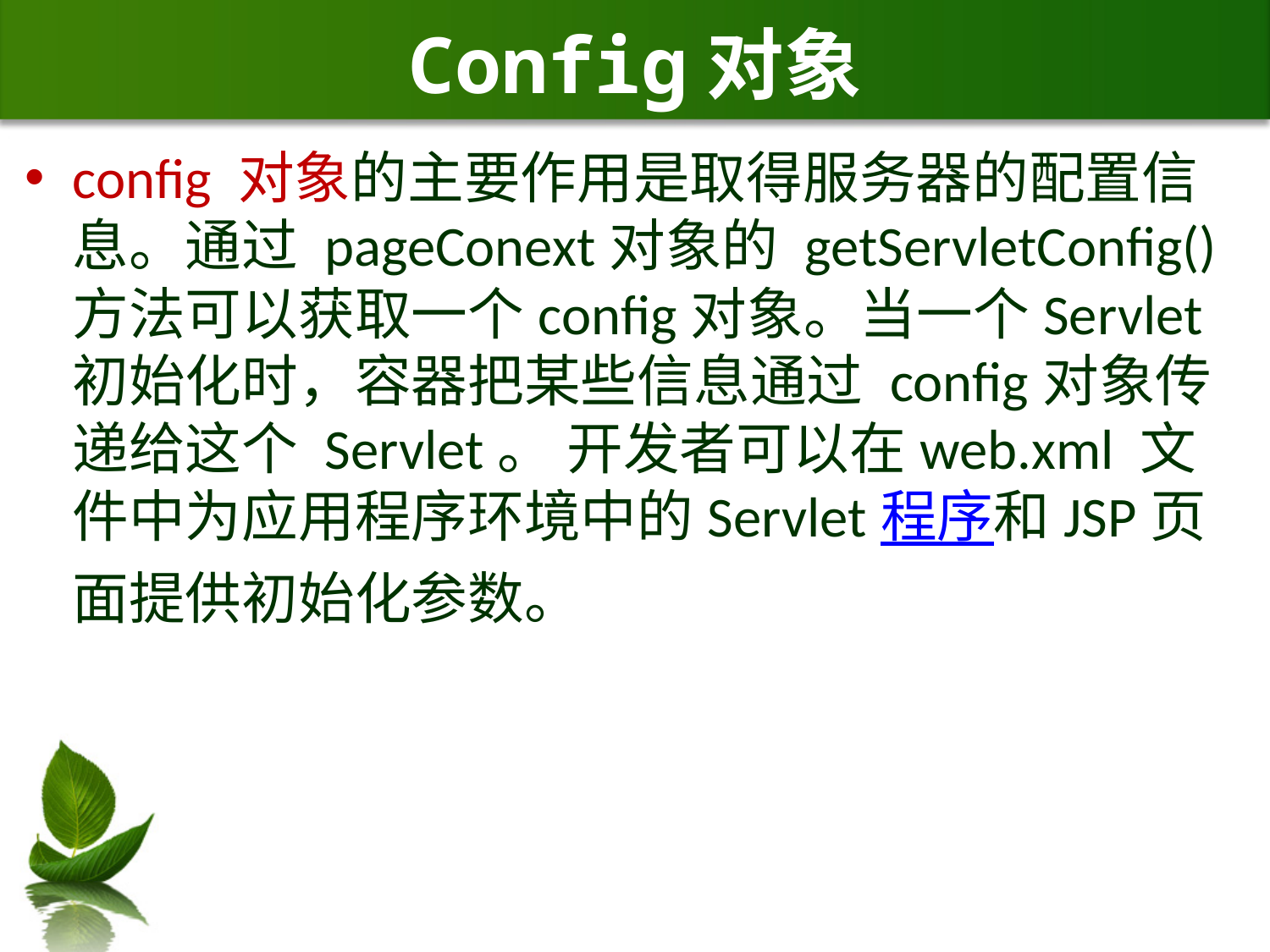

# Config对象
config 对象的主要作用是取得服务器的配置信息。通过 pageConext对象的 getServletConfig() 方法可以获取一个config对象。当一个Servlet 初始化时，容器把某些信息通过 config对象传递给这个 Servlet。 开发者可以在web.xml 文件中为应用程序环境中的Servlet程序和JSP页面提供初始化参数。